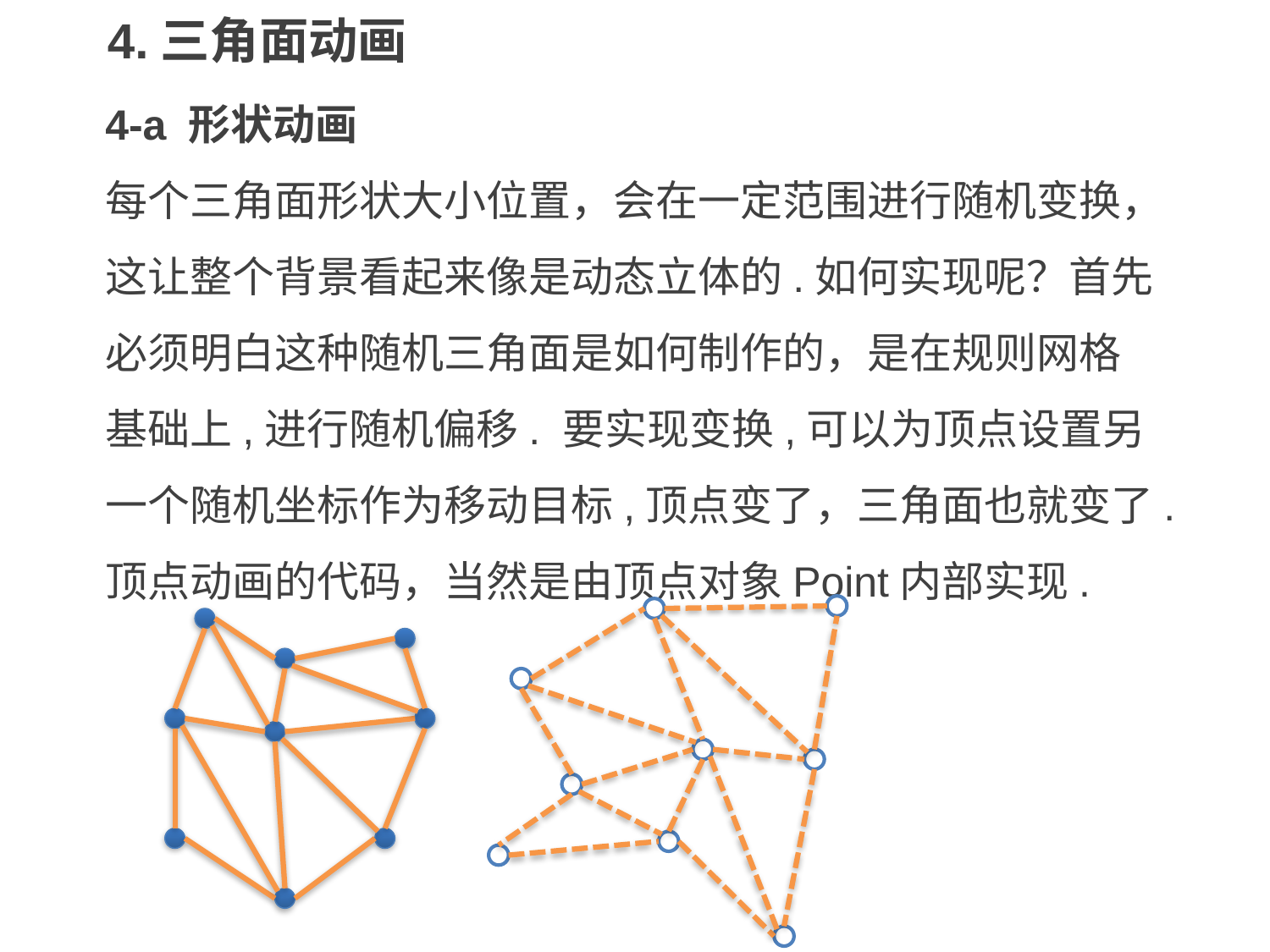

4.三角面动画
4-a 形状动画
每个三角面形状大小位置，会在一定范围进行随机变换，这让整个背景看起来像是动态立体的.如何实现呢？首先必须明白这种随机三角面是如何制作的，是在规则网格基础上,进行随机偏移. 要实现变换,可以为顶点设置另一个随机坐标作为移动目标,顶点变了，三角面也就变了.顶点动画的代码，当然是由顶点对象Point内部实现.